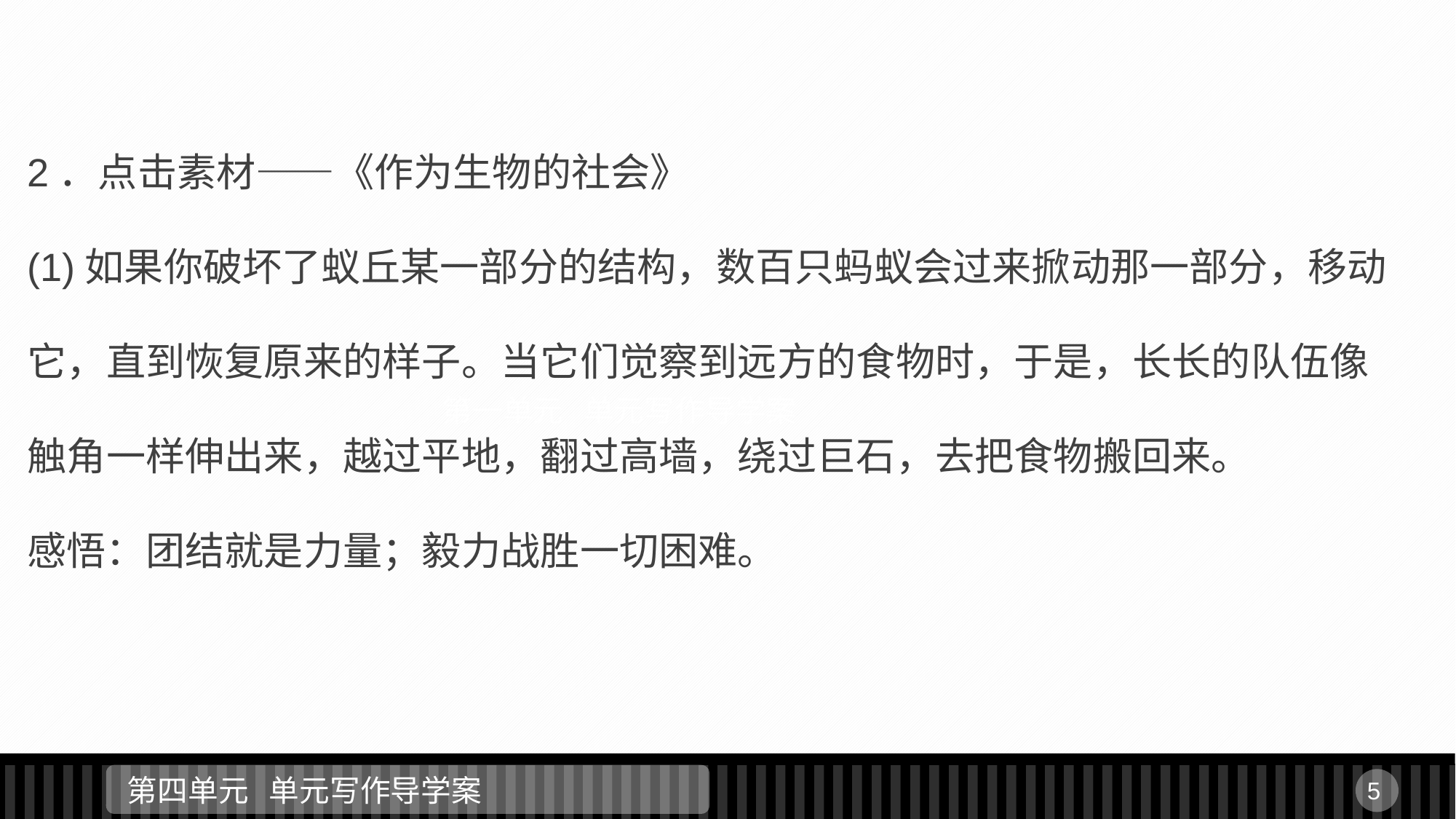

2．点击素材——《作为生物的社会》
(1)如果你破坏了蚁丘某一部分的结构，数百只蚂蚁会过来掀动那一部分，移动它，直到恢复原来的样子。当它们觉察到远方的食物时，于是，长长的队伍像触角一样伸出来，越过平地，翻过高墙，绕过巨石，去把食物搬回来。
感悟：团结就是力量；毅力战胜一切困难。